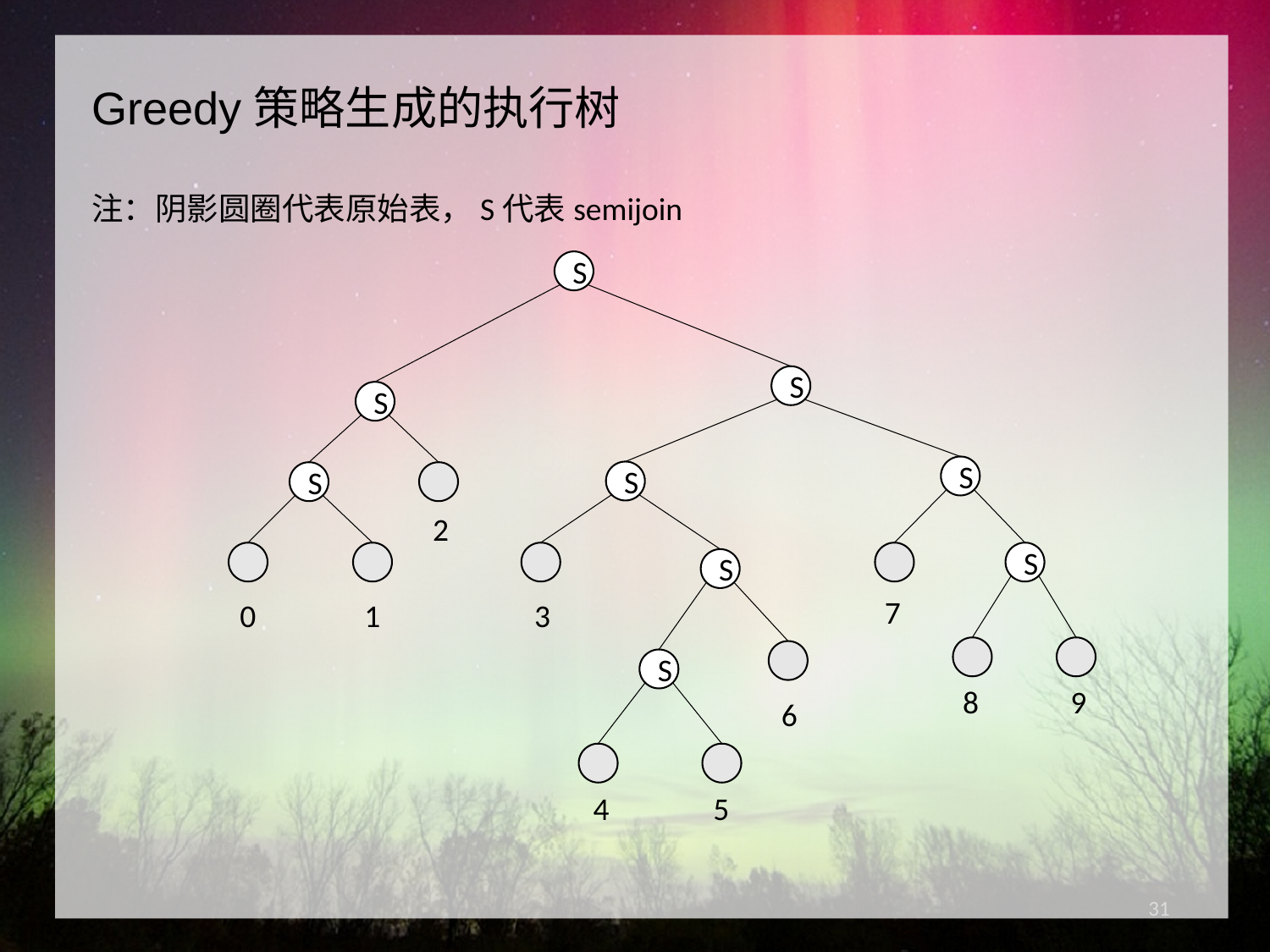

Greedy策略生成的执行树

注：阴影圆圈代表原始表，S代表semijoin
S
S
S
S
S
S

2

S
S
7
0
1
3

S
8
9
6

4
5
31